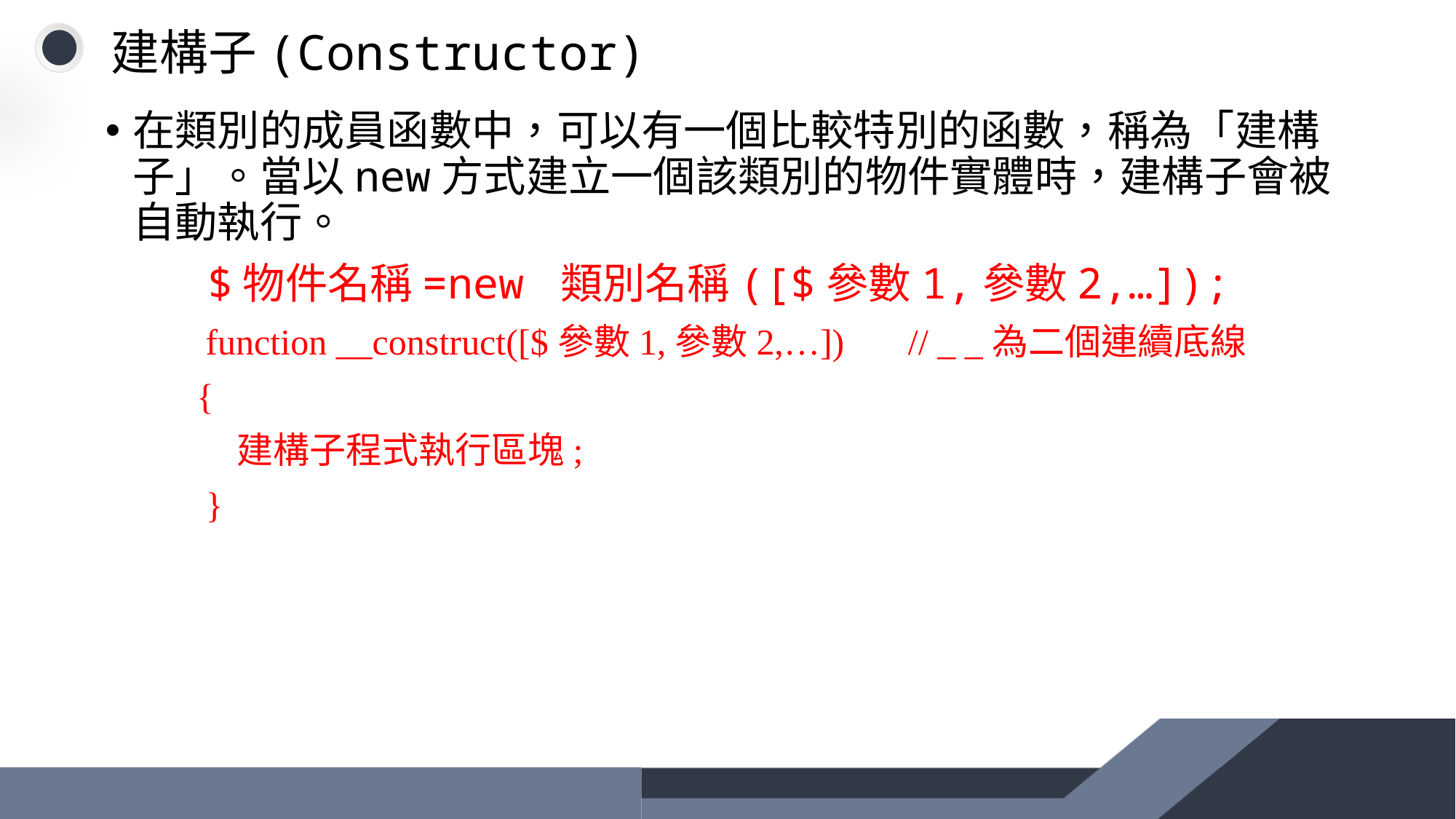

# 建構子(Constructor)
在類別的成員函數中，可以有一個比較特別的函數，稱為「建構子」。當以new方式建立一個該類別的物件實體時，建構子會被自動執行。
    $物件名稱=new 類別名稱([$參數1,參數2,…]);
           function __construct([$參數1,參數2,…])       // _ _為二個連續底線
          {
               建構子程式執行區塊;
           }